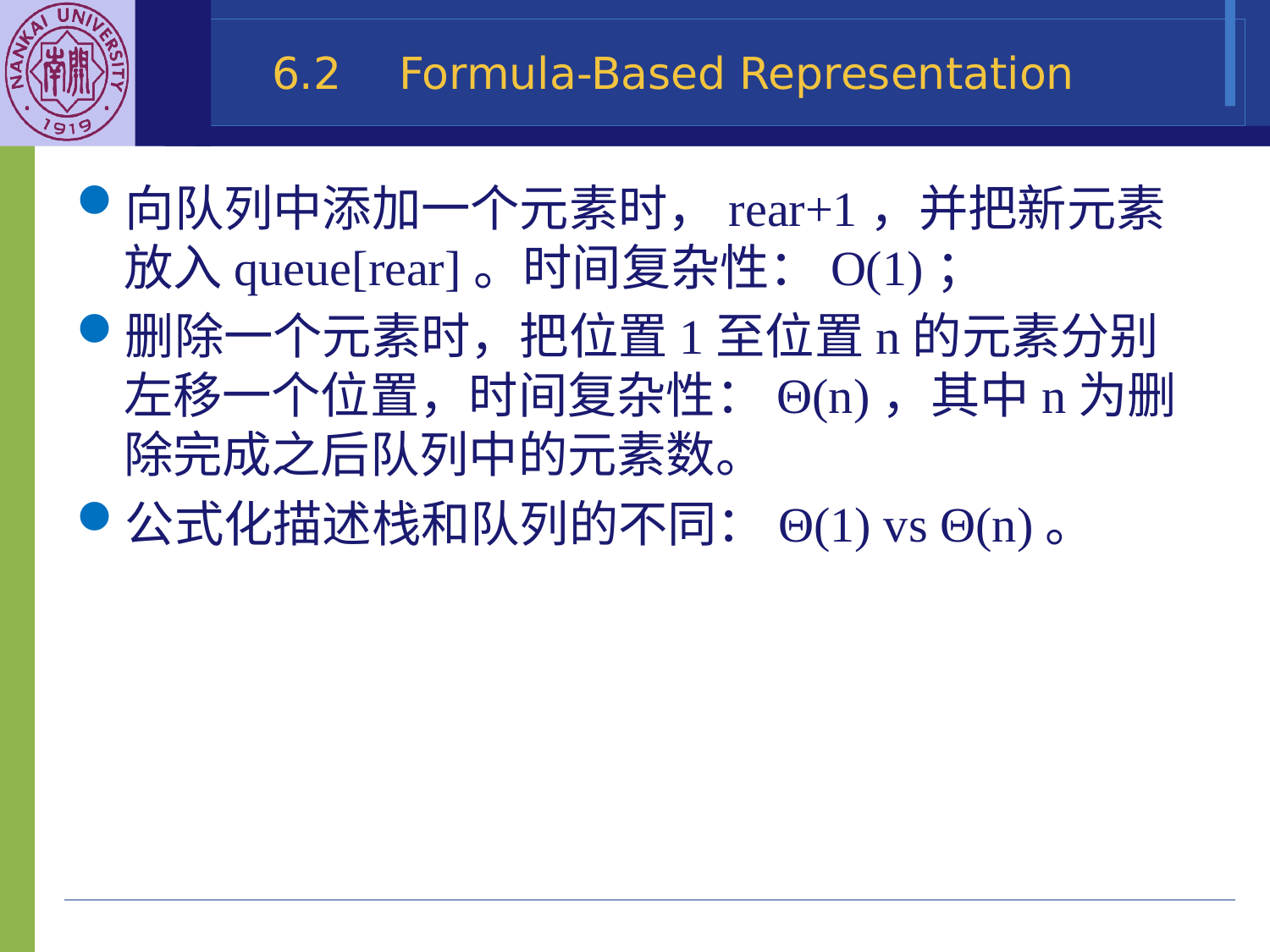

# 6.2	Formula-Based Representation
向队列中添加一个元素时，rear+1，并把新元素放入queue[rear]。时间复杂性：O(1)；
删除一个元素时，把位置1至位置n的元素分别左移一个位置，时间复杂性：Θ(n)，其中n为删除完成之后队列中的元素数。
公式化描述栈和队列的不同：Θ(1) vs Θ(n)。
6